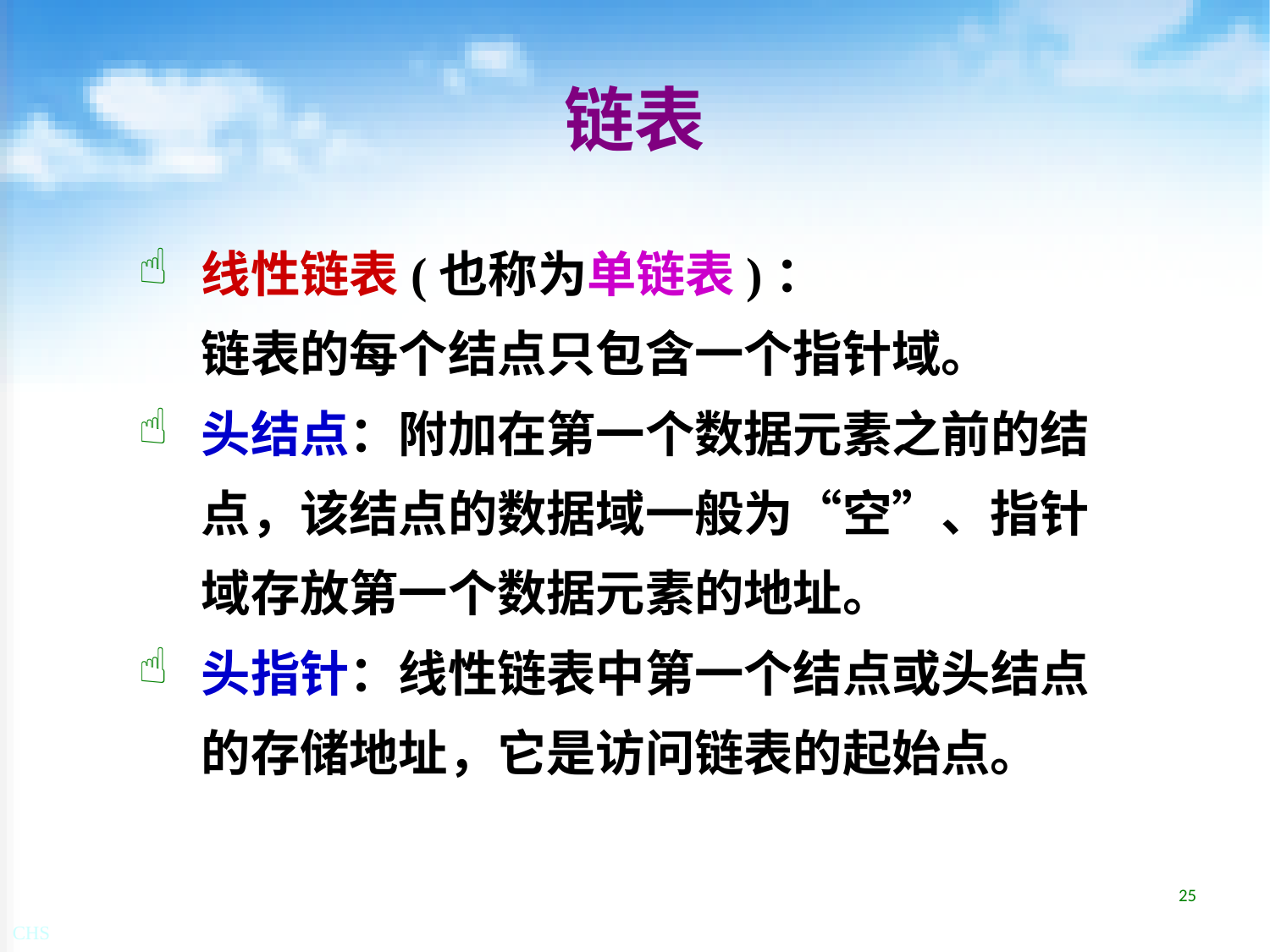

# 链表
线性链表(也称为单链表)：
	链表的每个结点只包含一个指针域。
头结点：附加在第一个数据元素之前的结点，该结点的数据域一般为“空”、指针域存放第一个数据元素的地址。
头指针：线性链表中第一个结点或头结点的存储地址，它是访问链表的起始点。
25